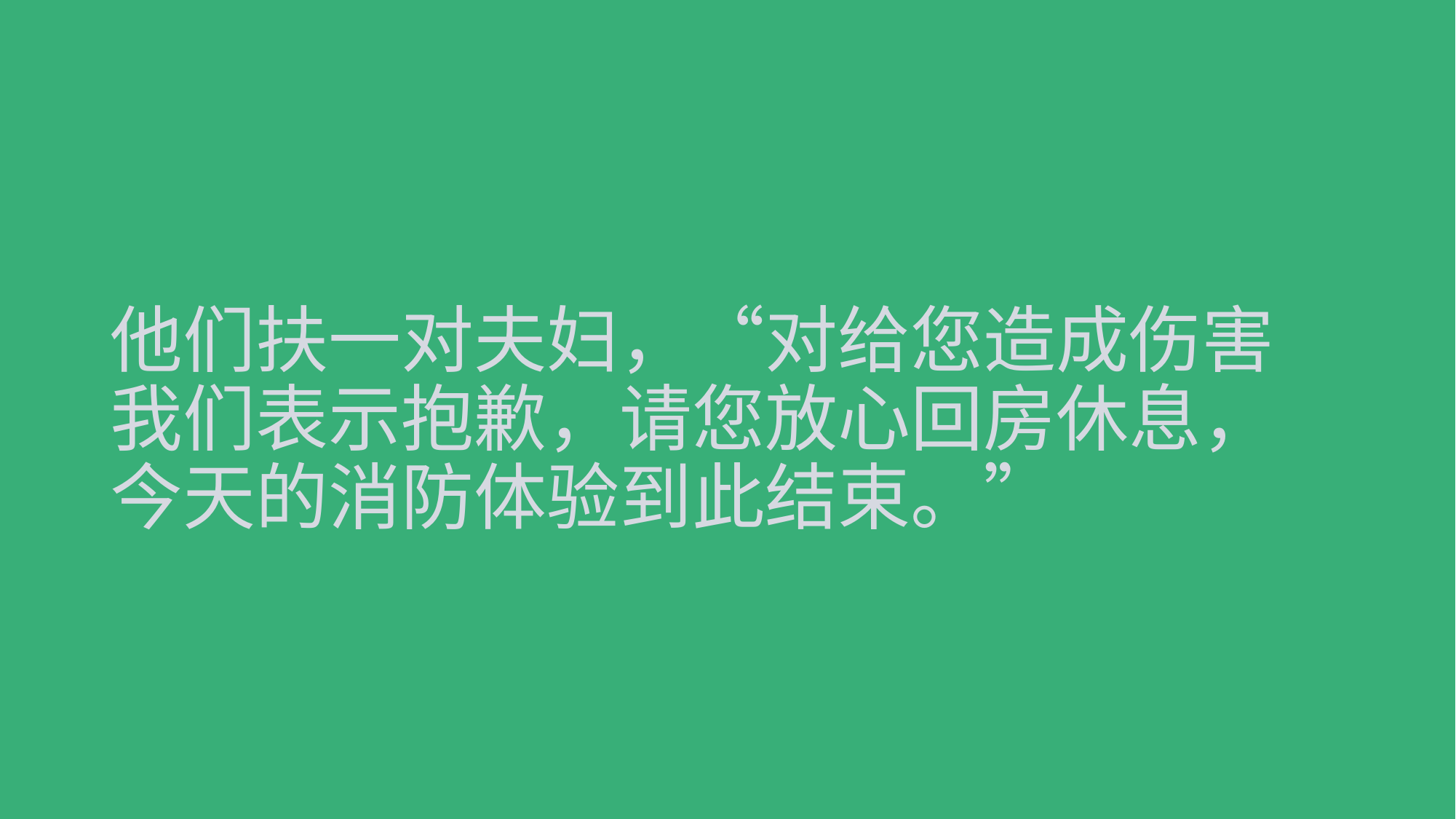

# 他们扶一对夫妇，“对给您造成伤害我们表示抱歉，请您放心回房休息，今天的消防体验到此结束。”